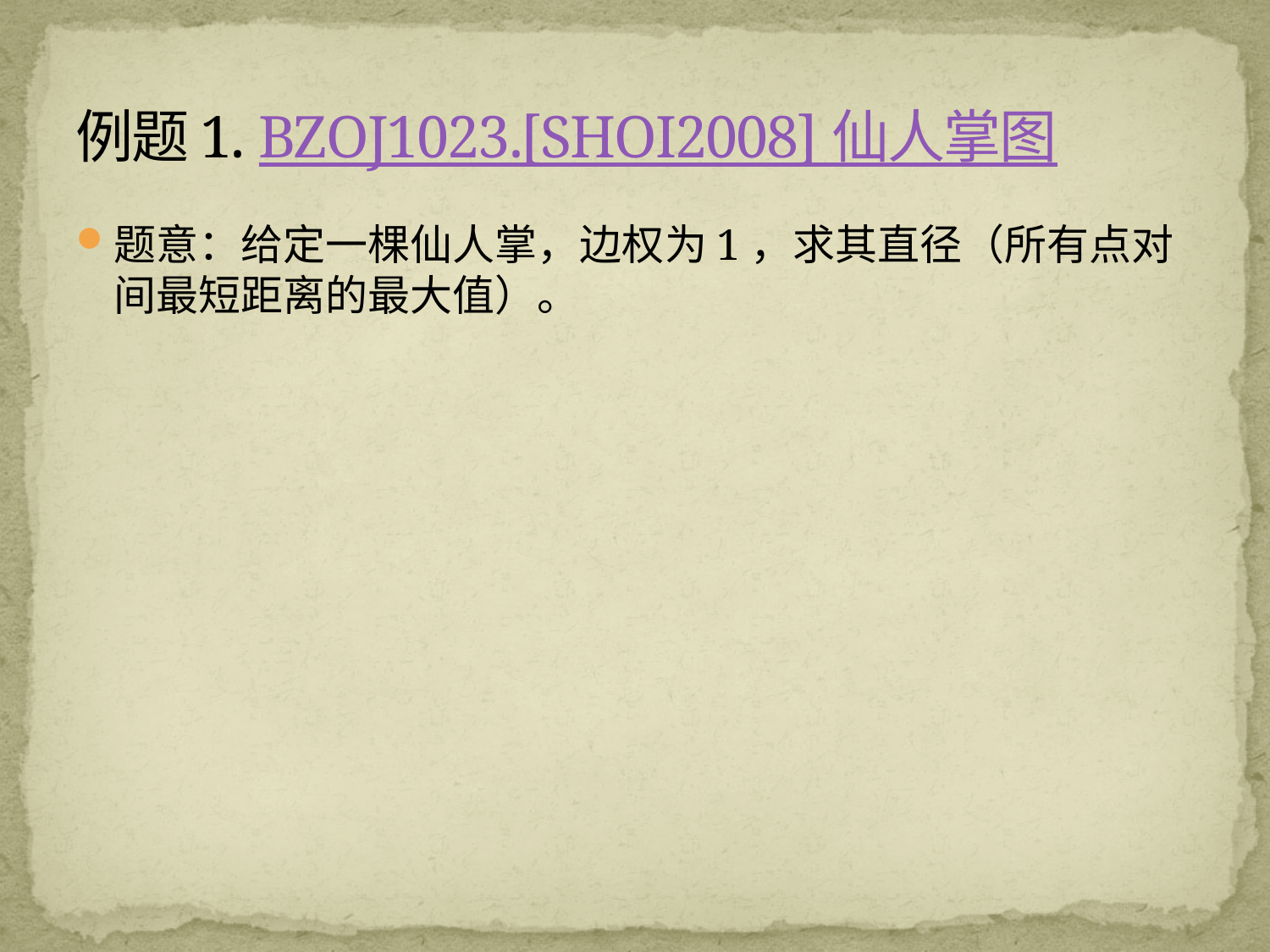

# 例题1. BZOJ1023.[SHOI2008] 仙人掌图
题意：给定一棵仙人掌，边权为1，求其直径（所有点对间最短距离的最大值）。